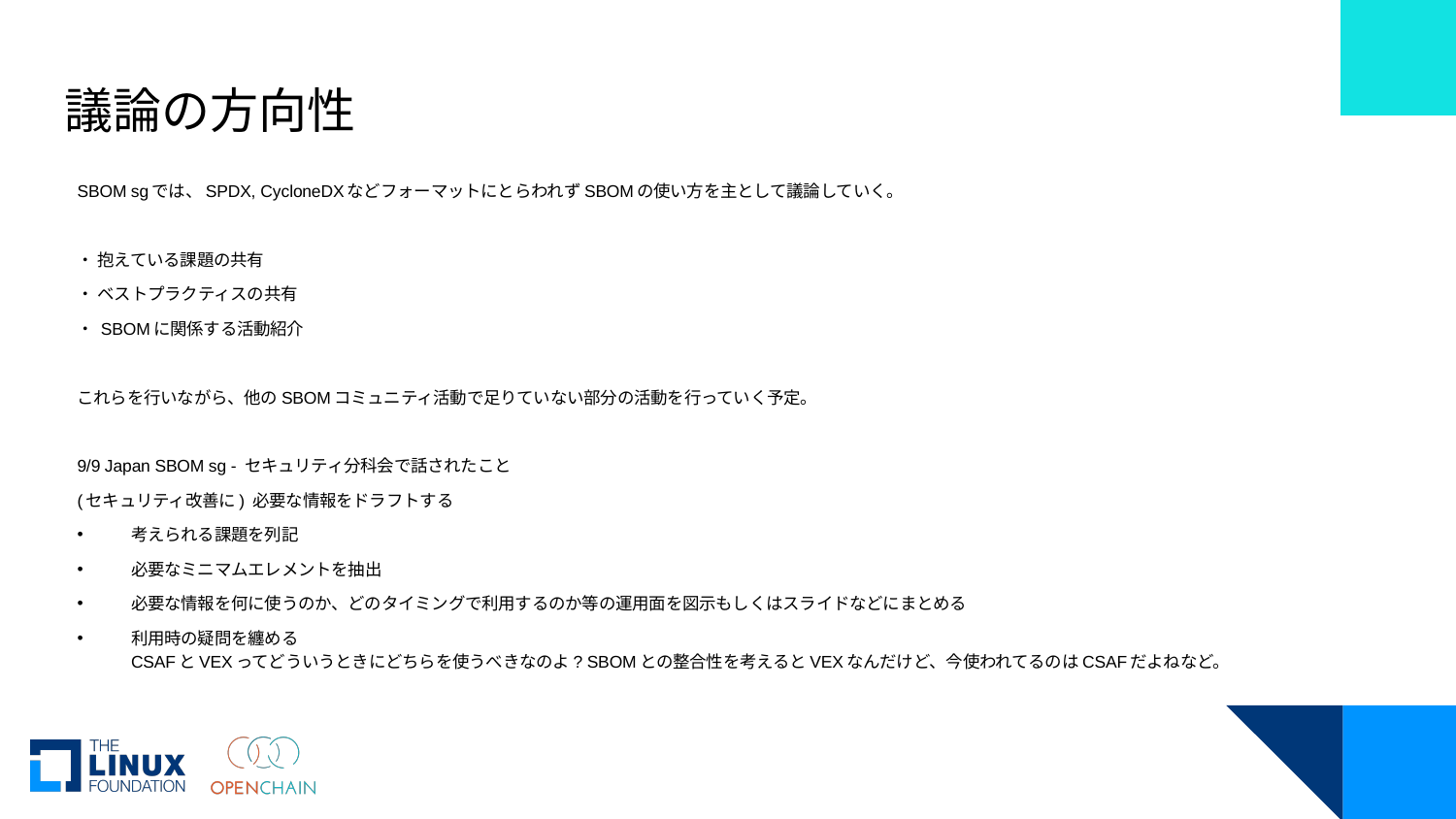

# 議論の方向性
SBOM sgでは、SPDX, CycloneDXなどフォーマットにとらわれずSBOMの使い方を主として議論していく。

・ 抱えている課題の共有
・ ベストプラクティスの共有
・ SBOMに関係する活動紹介

これらを行いながら、他のSBOMコミュニティ活動で足りていない部分の活動を行っていく予定。

9/9 Japan SBOM sg - セキュリティ分科会で話されたこと
(セキュリティ改善に) 必要な情報をドラフトする
考えられる課題を列記
必要なミニマムエレメントを抽出
必要な情報を何に使うのか、どのタイミングで利用するのか等の運用面を図示もしくはスライドなどにまとめる
利用時の疑問を纏める
CSAFとVEXってどういうときにどちらを使うべきなのよ? SBOMとの整合性を考えるとVEXなんだけど、今使われてるのはCSAFだよねなど。